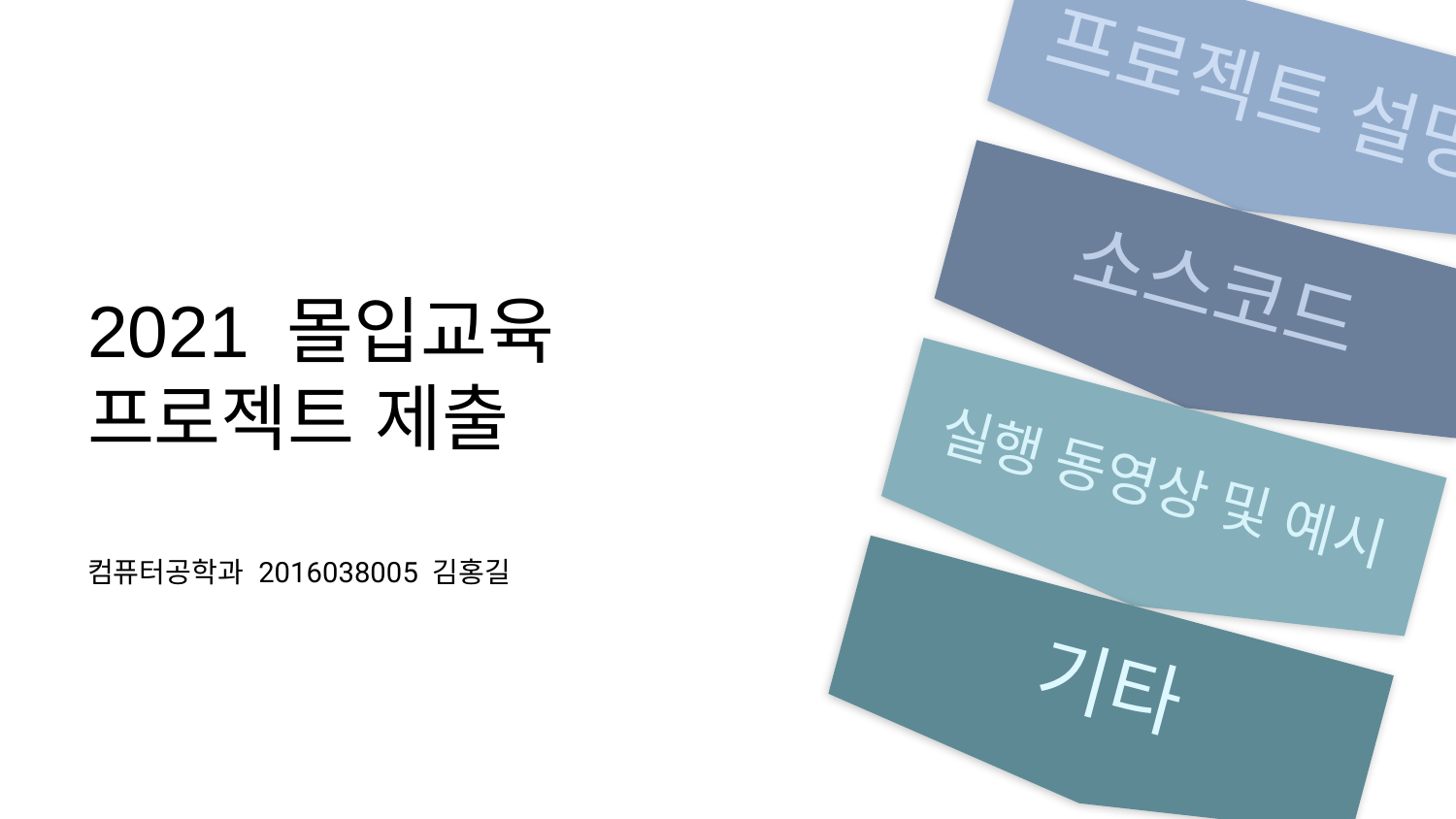

프로젝트 설명

소스코드
# 2021 몰입교육 프로젝트 제출

실행 동영상 및 예시
컴퓨터공학과 2016038005 김홍길

기타